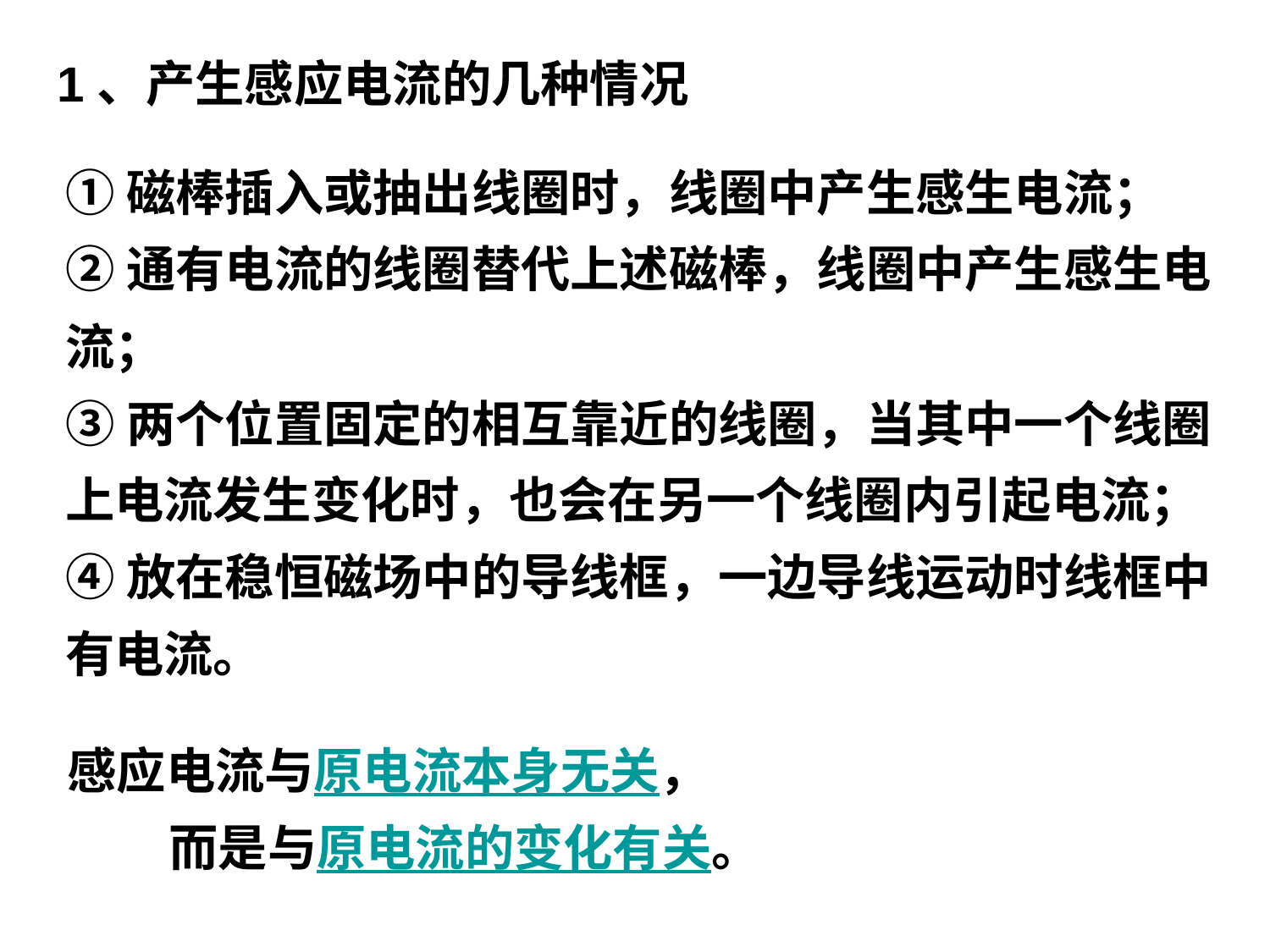

1、产生感应电流的几种情况
①磁棒插入或抽出线圈时，线圈中产生感生电流；
②通有电流的线圈替代上述磁棒，线圈中产生感生电流；
③两个位置固定的相互靠近的线圈，当其中一个线圈上电流发生变化时，也会在另一个线圈内引起电流；
④放在稳恒磁场中的导线框，一边导线运动时线框中有电流。
感应电流与原电流本身无关，
        而是与原电流的变化有关。